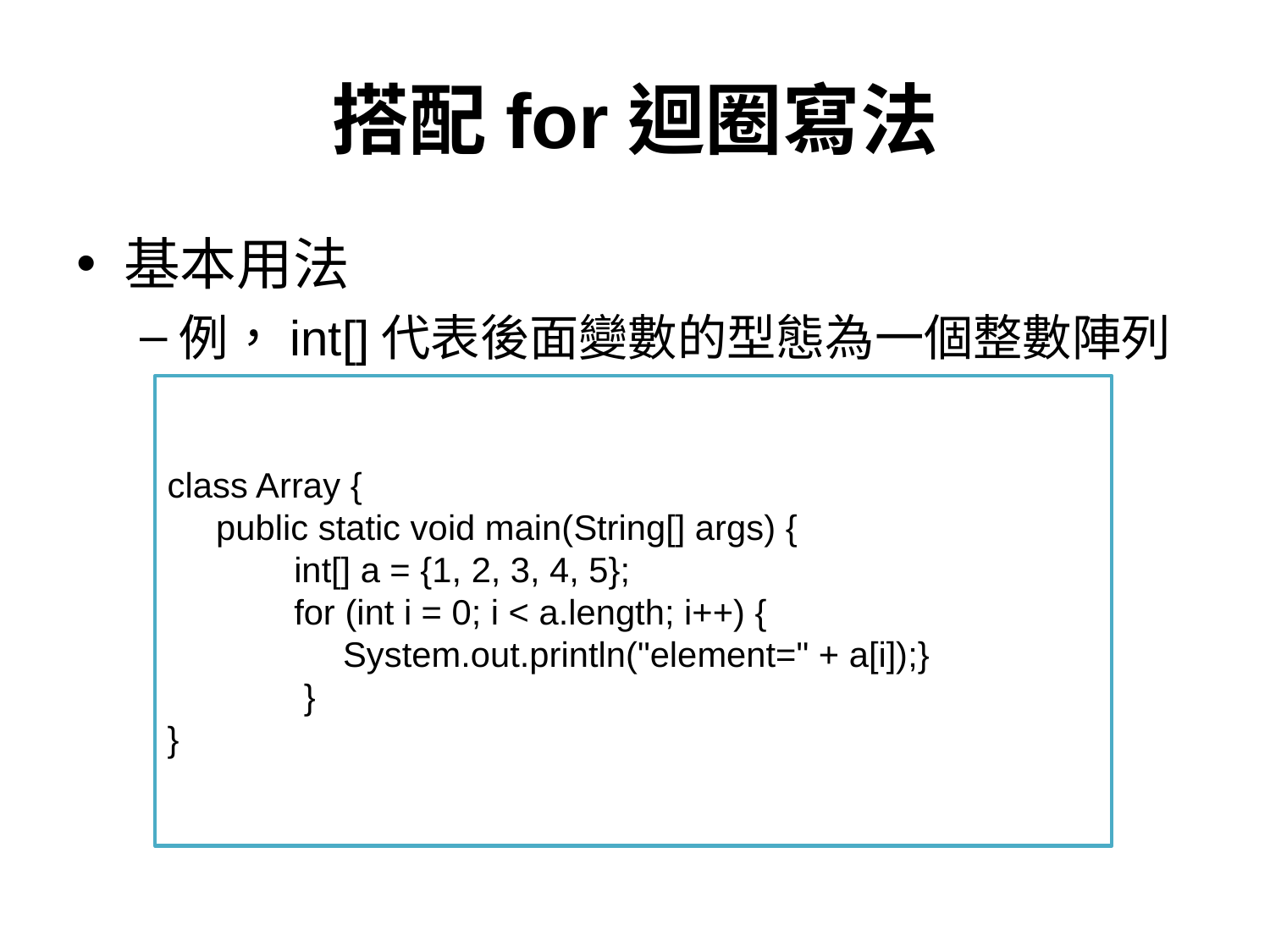

# 搭配for迴圈寫法
基本用法
例，int[]代表後面變數的型態為一個整數陣列
class Array {
     public static void main(String[] args) {
             int[] a = {1, 2, 3, 4, 5};
             for (int i = 0; i < a.length; i++) {
	     System.out.println("element=" + a[i]);}
              }
}